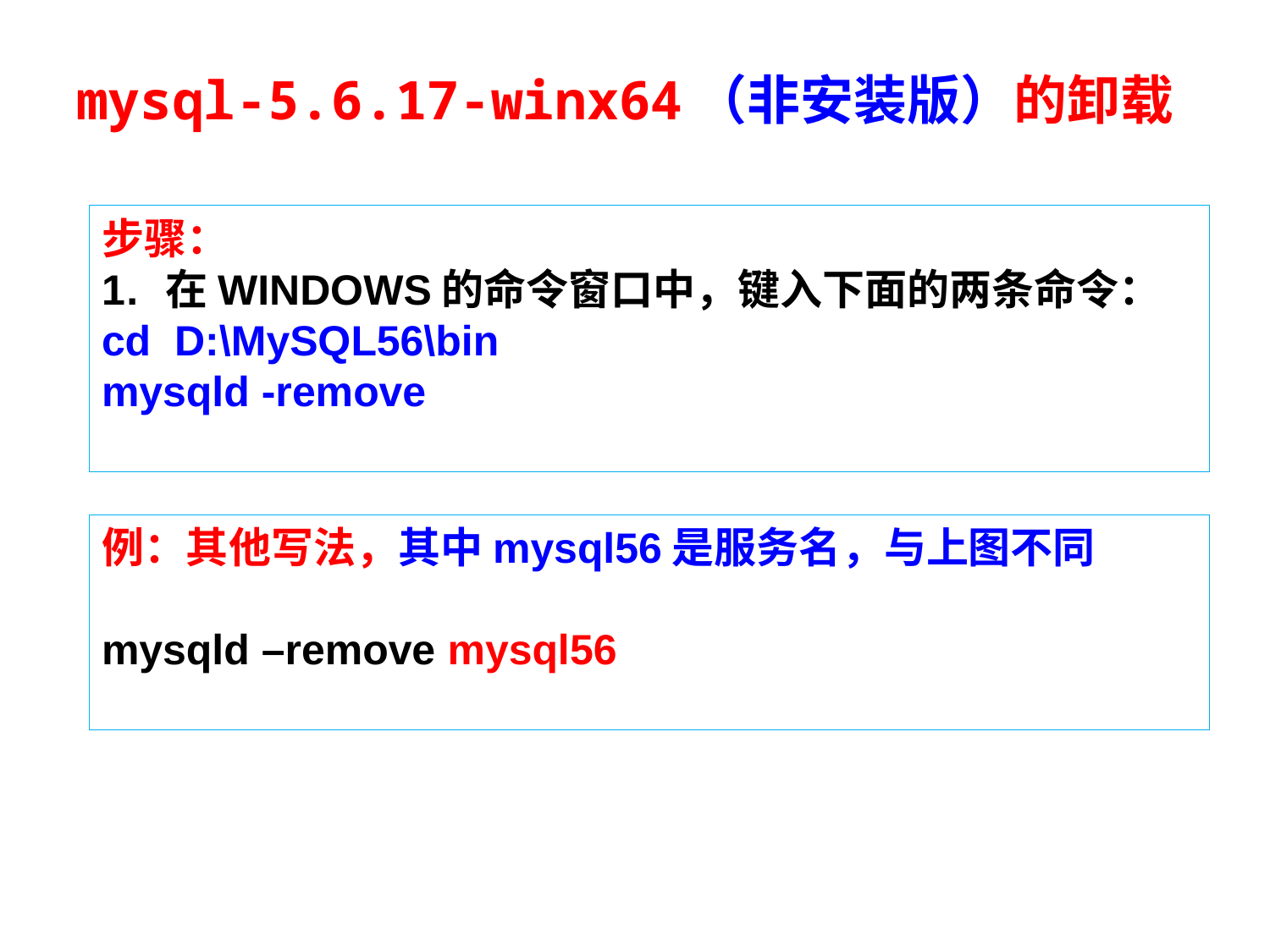

# mysql-5.6.17-winx64（非安装版）的卸载
步骤：
在WINDOWS的命令窗口中，键入下面的两条命令：
cd  D:\MySQL56\bin
mysqld -remove

例：其他写法，其中mysql56是服务名，与上图不同

mysqld –remove mysql56